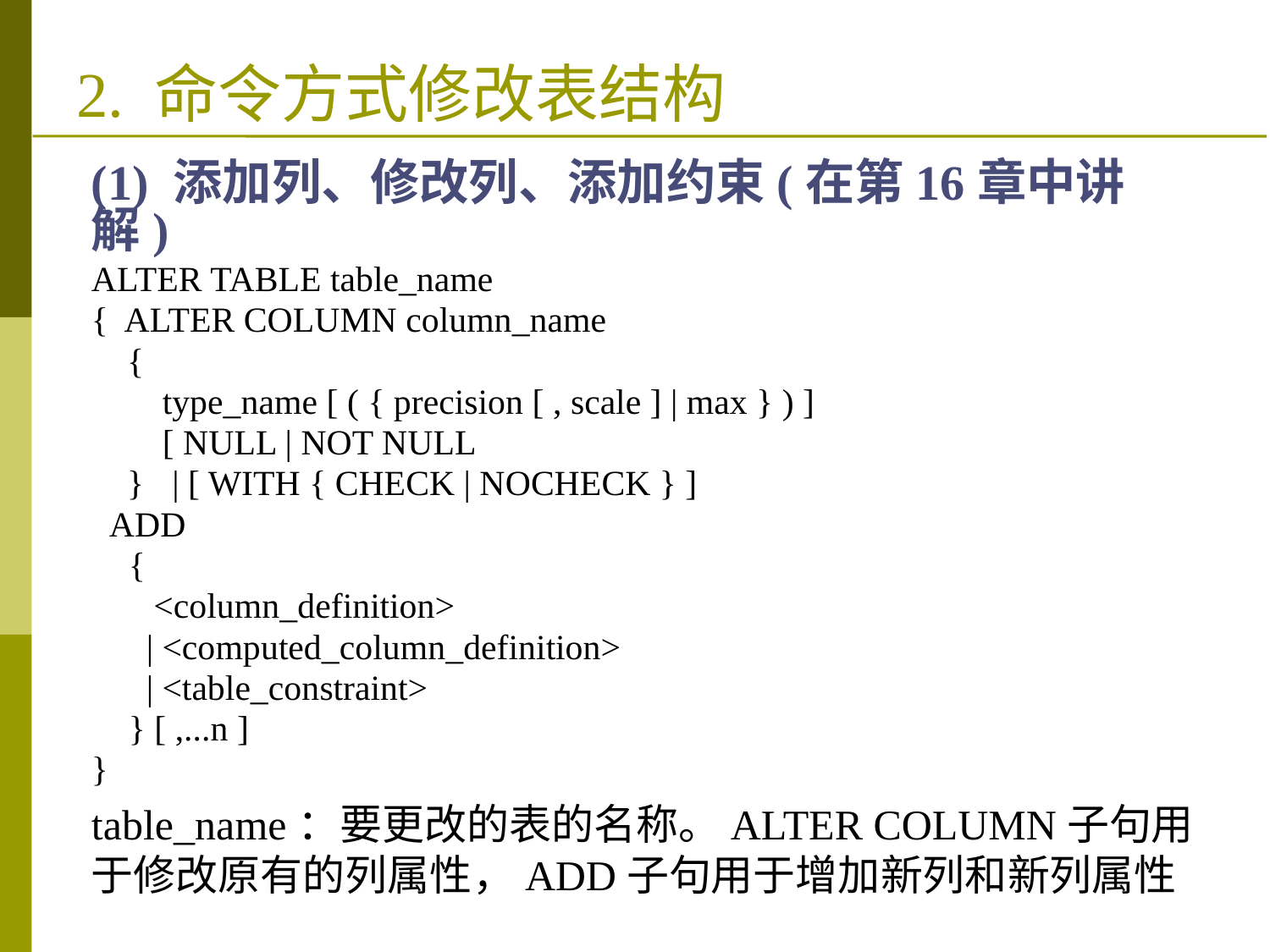

(1) 添加列、修改列、添加约束(在第16章中讲解)
ALTER TABLE table_name
{  ALTER COLUMN column_name
    {
        type_name [ ( { precision [ , scale ] | max } ) ]
        [ NULL | NOT NULL
    }   | [ WITH { CHECK | NOCHECK } ]
  ADD
    {
       <column_definition>
      | <computed_column_definition>
      | <table_constraint>
    } [ ,...n ]
}
table_name：要更改的表的名称。ALTER COLUMN子句用于修改原有的列属性，ADD子句用于增加新列和新列属性
# 2. 命令方式修改表结构